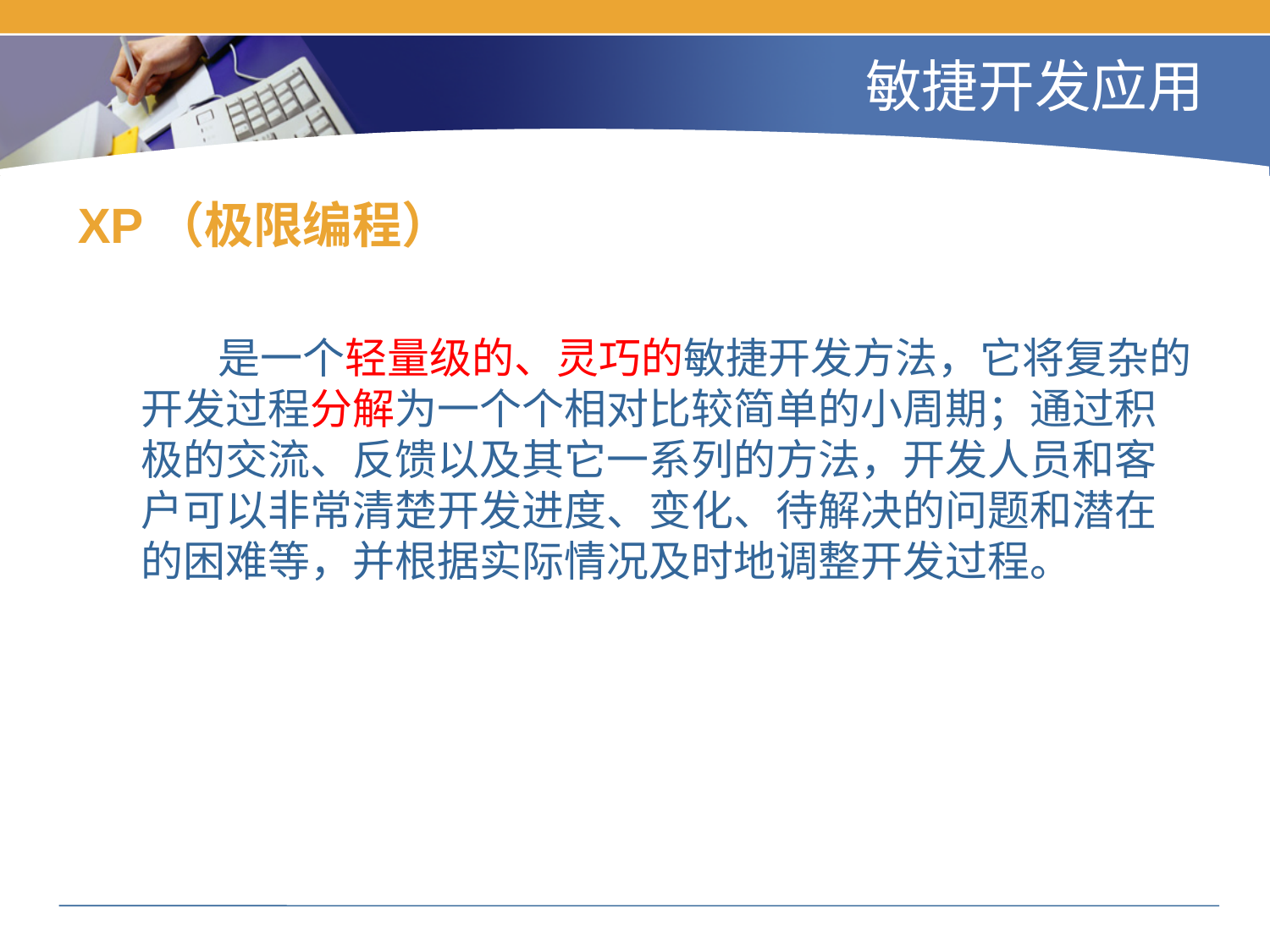

# 敏捷开发应用
XP（极限编程）

       是一个轻量级的、灵巧的敏捷开发方法，它将复杂的开发过程分解为一个个相对比较简单的小周期；通过积极的交流、反馈以及其它一系列的方法，开发人员和客户可以非常清楚开发进度、变化、待解决的问题和潜在的困难等，并根据实际情况及时地调整开发过程。